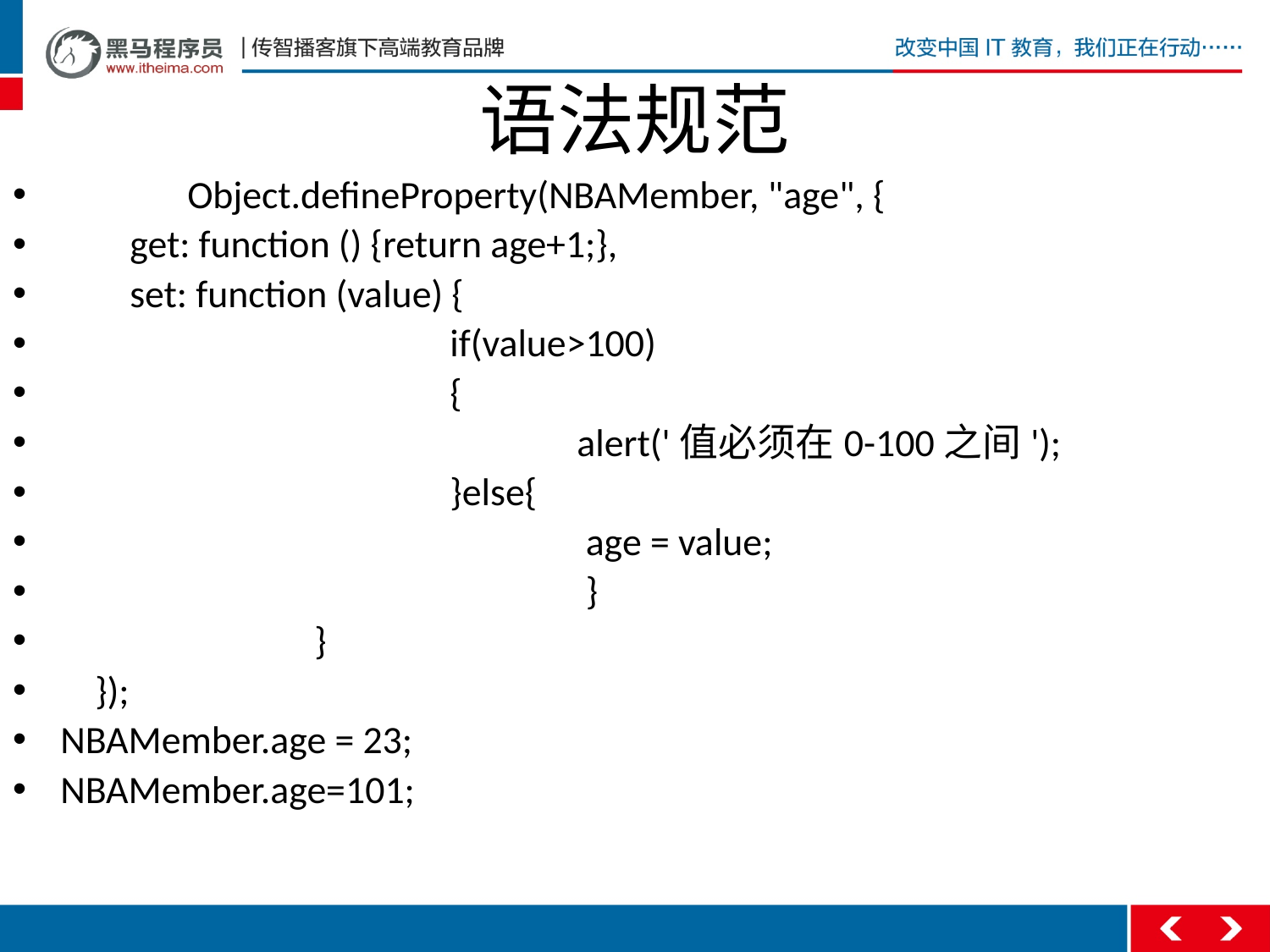

# 语法规范
	Object.defineProperty(NBAMember, "age", {
        get: function () {return age+1;},
        set: function (value) {
			 if(value>100)
			 {
				 alert('值必须在0-100之间');
			 }else{
				  age = value;
				  }
		}
    });
NBAMember.age = 23;
NBAMember.age=101;